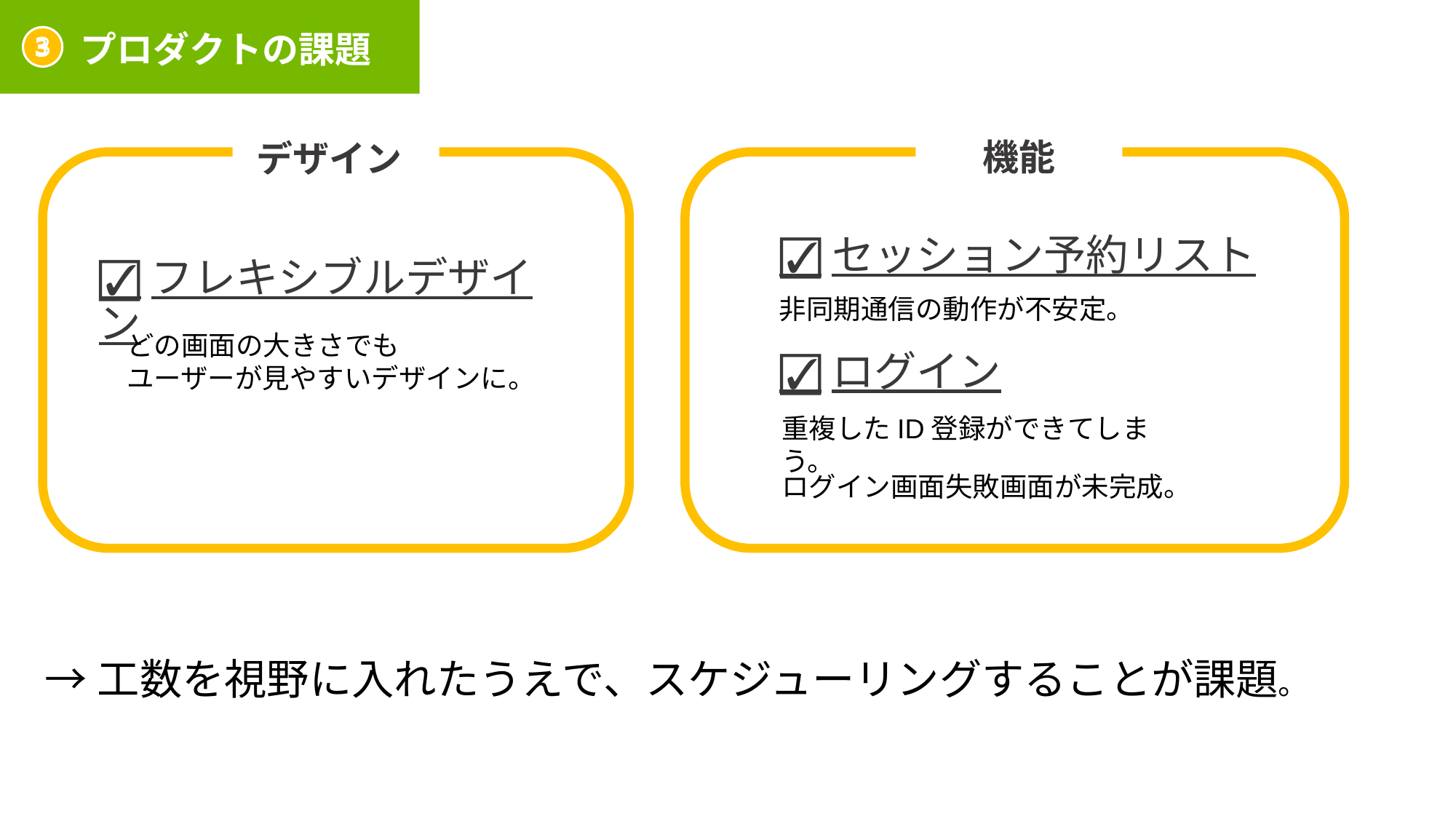

プロダクトの課題

機能
デザイン

☑セッション予約リスト
☑フレキシブルデザイン
非同期通信の動作が不安定。
どの画面の大きさでも
ユーザーが見やすいデザインに。
☑ログイン
重複したID登録ができてしまう。
ログイン画面失敗画面が未完成。
→工数を視野に入れたうえで、スケジューリングすることが課題。